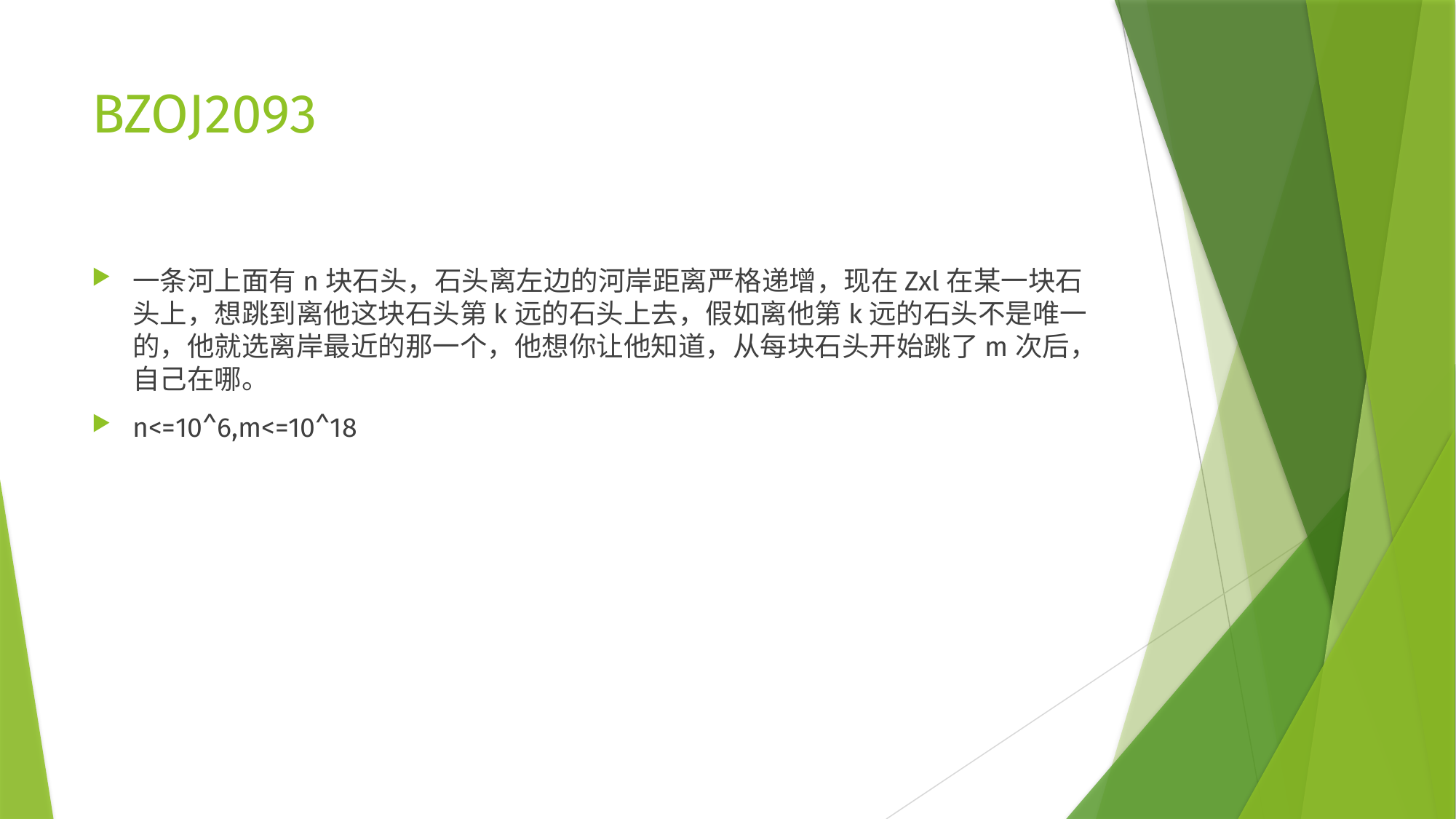

# BZOJ2093
一条河上面有n块石头，石头离左边的河岸距离严格递增，现在Zxl在某一块石头上，想跳到离他这块石头第k远的石头上去，假如离他第k远的石头不是唯一的，他就选离岸最近的那一个，他想你让他知道，从每块石头开始跳了m次后，自己在哪。
n<=10^6,m<=10^18